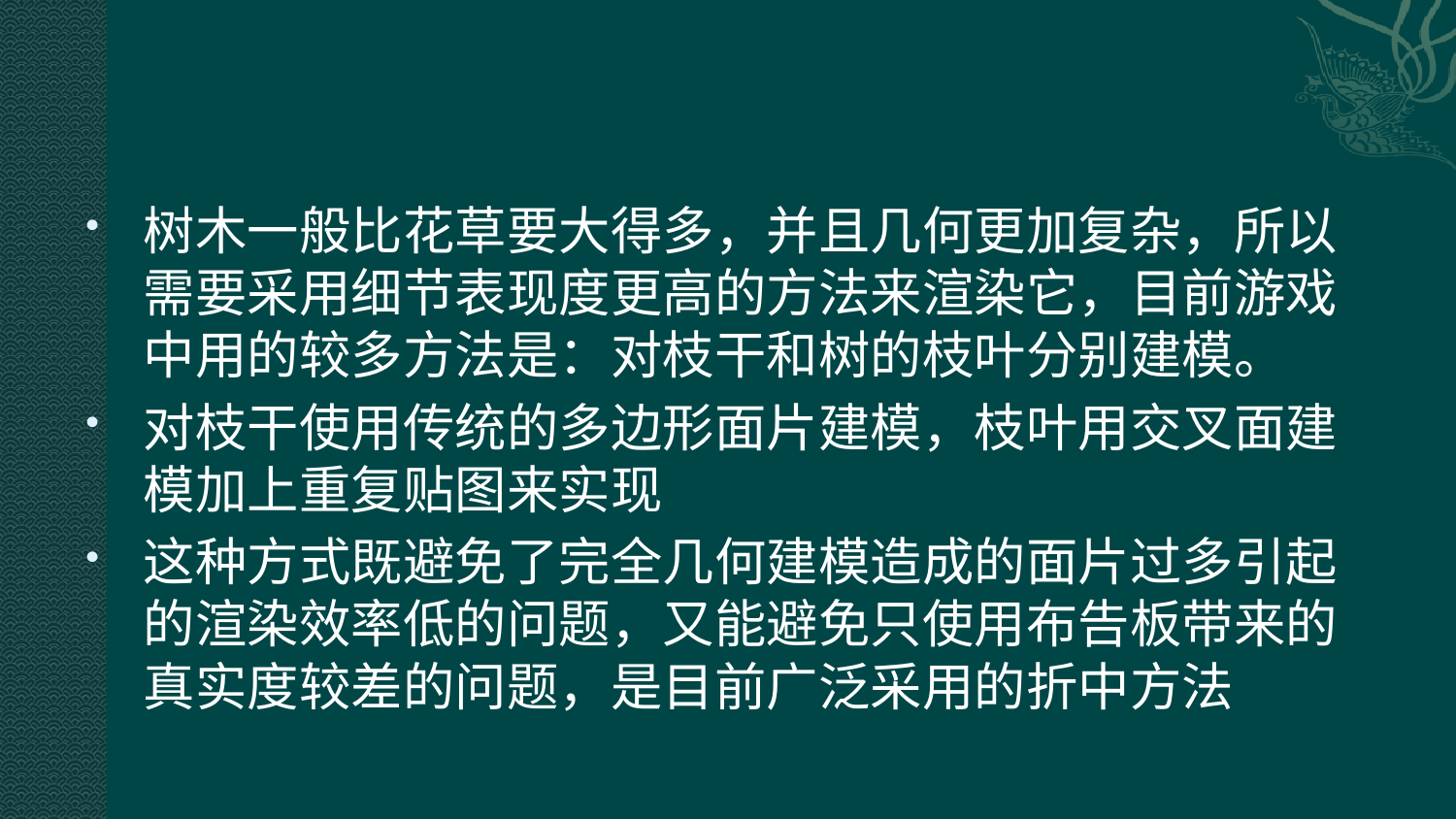

#
树木一般比花草要大得多，并且几何更加复杂，所以需要采用细节表现度更高的方法来渲染它，目前游戏中用的较多方法是：对枝干和树的枝叶分别建模。
对枝干使用传统的多边形面片建模，枝叶用交叉面建模加上重复贴图来实现
这种方式既避免了完全几何建模造成的面片过多引起的渲染效率低的问题，又能避免只使用布告板带来的真实度较差的问题，是目前广泛采用的折中方法